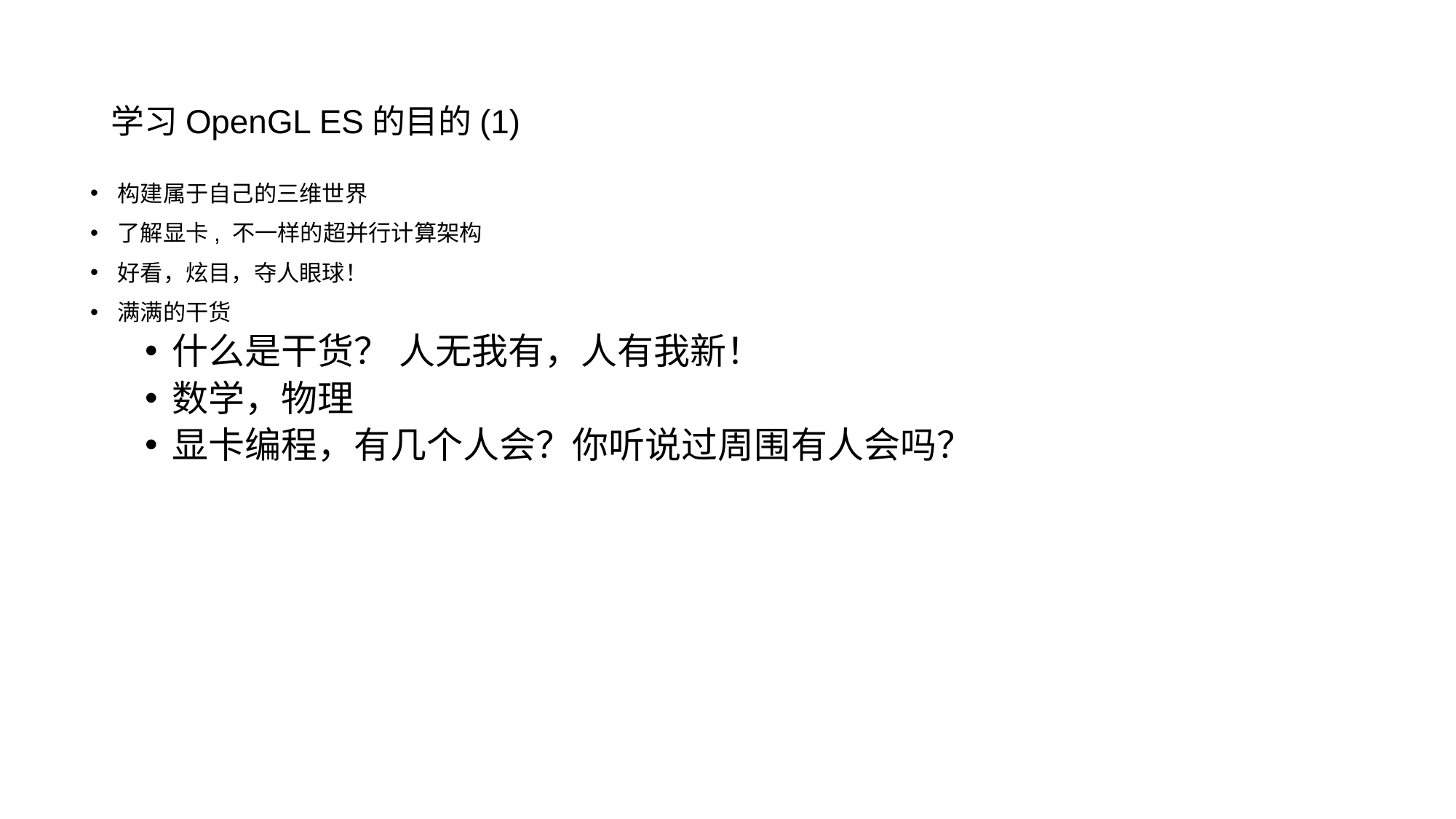

# 学习OpenGL ES的目的(1)
构建属于自己的三维世界
了解显卡, 不一样的超并行计算架构
好看，炫目，夺人眼球！
满满的干货
什么是干货？ 人无我有，人有我新！
数学，物理
显卡编程，有几个人会？你听说过周围有人会吗？